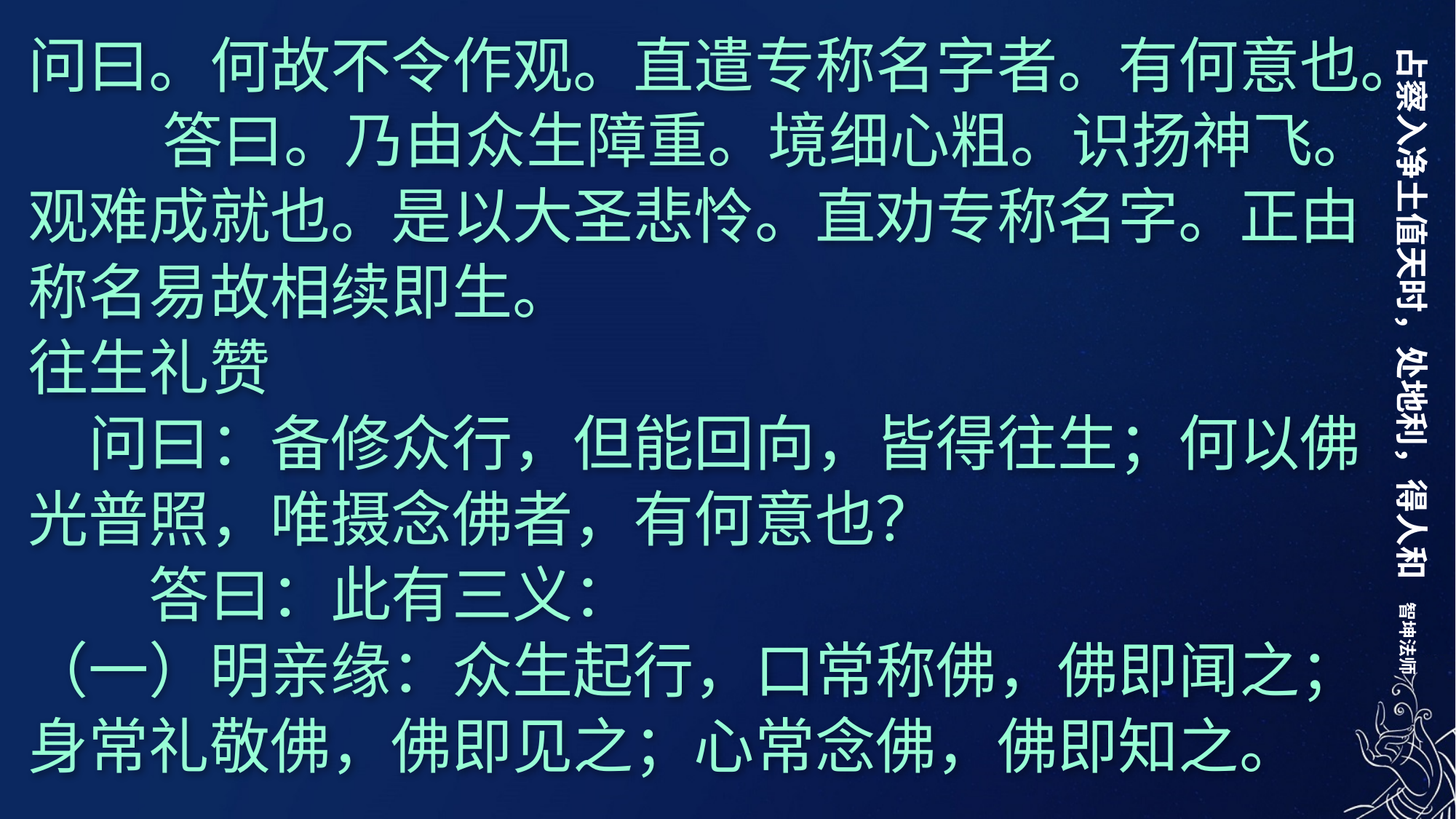

问曰。何故不令作观。直遣专称名字者。有何意也。 　　答曰。乃由众生障重。境细心粗。识扬神飞。观难成就也。是以大圣悲怜。直劝专称名字。正由称名易故相续即生。
往生礼赞
　问曰：备修众行，但能回向，皆得往生；何以佛光普照，唯摄念佛者，有何意也？
　　答曰：此有三义：
（一）明亲缘：众生起行，口常称佛，佛即闻之；身常礼敬佛，佛即见之；心常念佛，佛即知之。